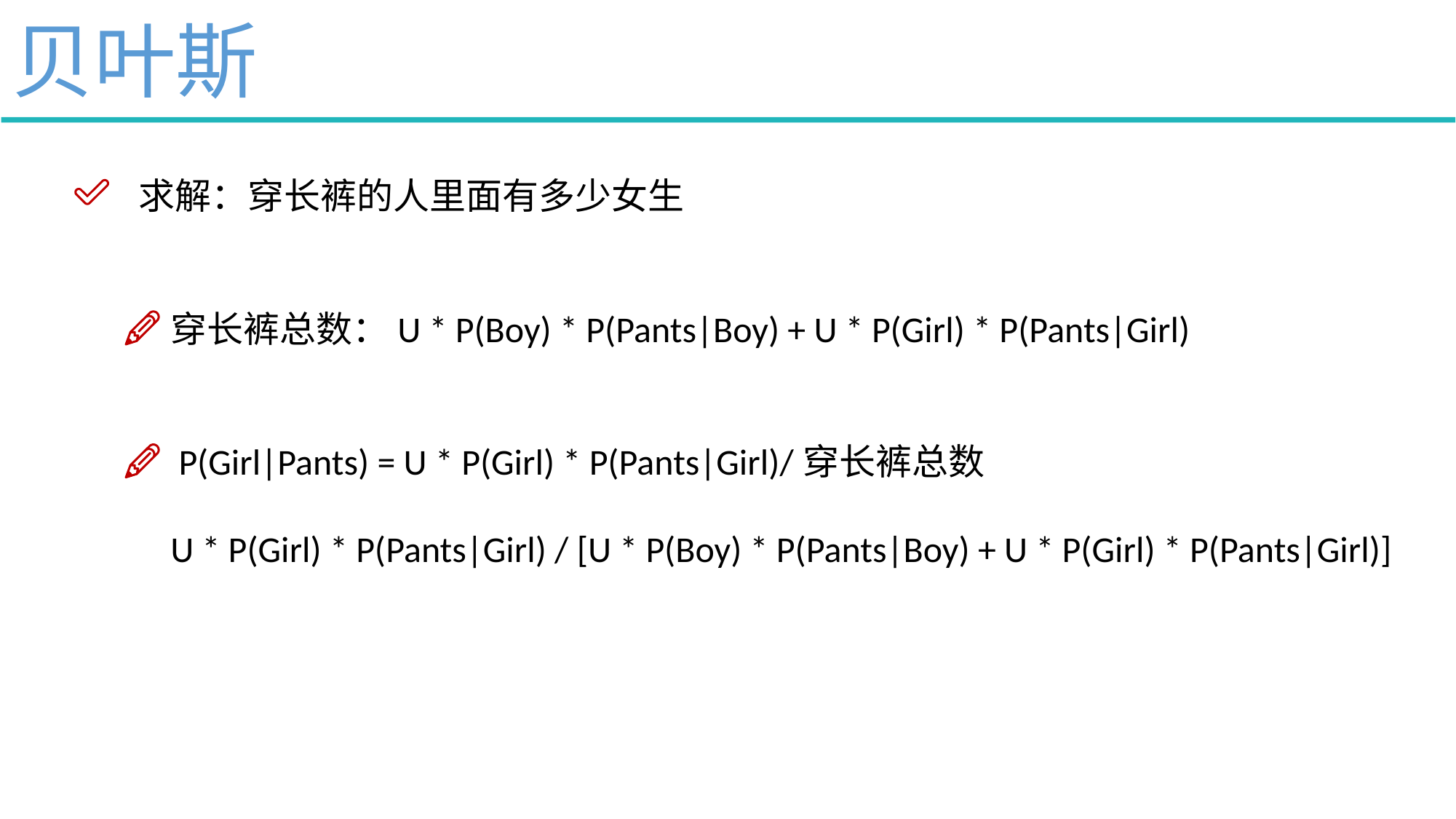

贝叶斯
求解：穿长裤的人里面有多少女生

穿长裤总数：U * P(Boy) * P(Pants|Boy) + U * P(Girl) * P(Pants|Girl)

 P(Girl|Pants) = U * P(Girl) * P(Pants|Girl)/穿长裤总数

U * P(Girl) * P(Pants|Girl) / [U * P(Boy) * P(Pants|Boy) + U * P(Girl) * P(Pants|Girl)]